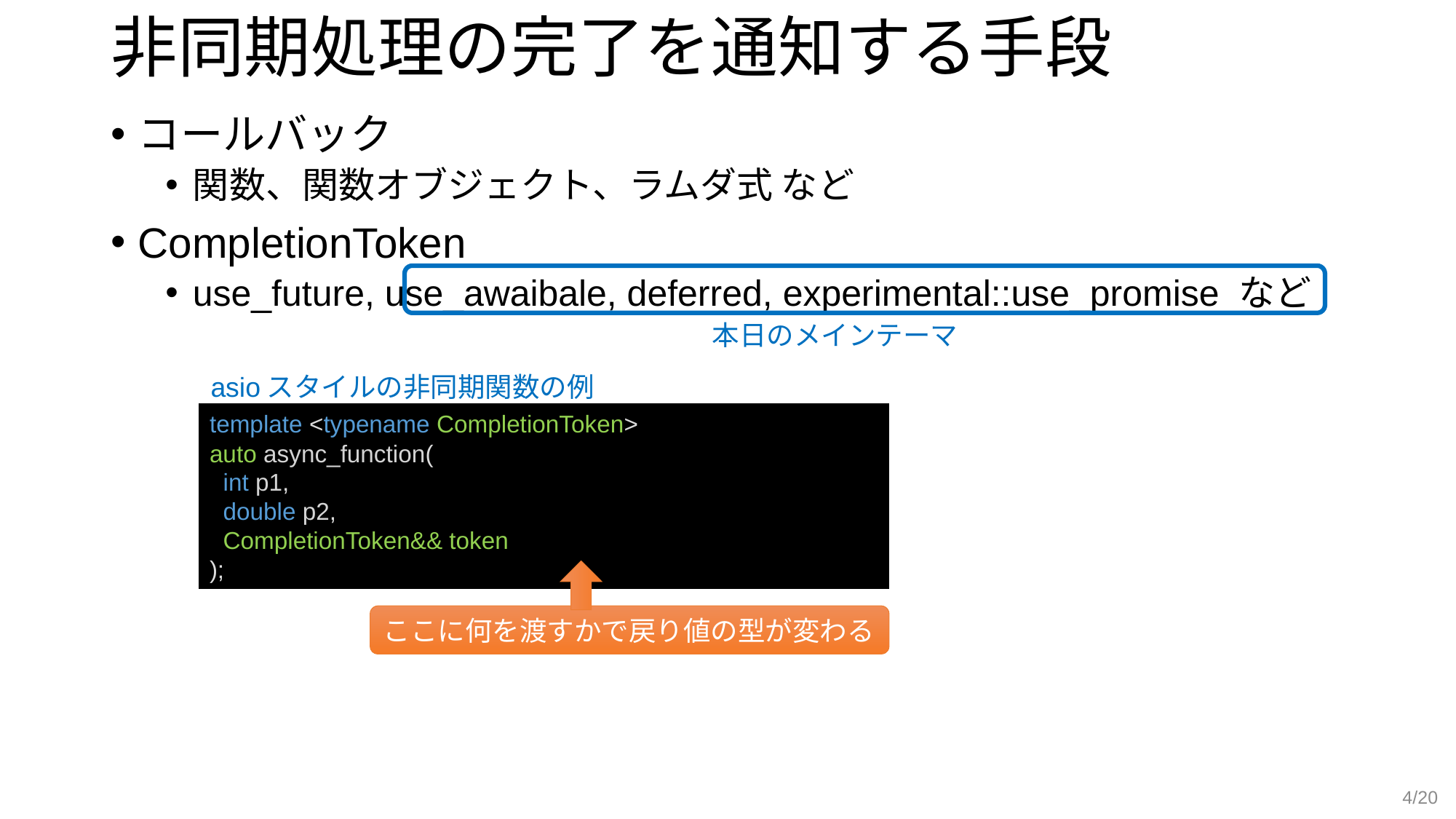

# 非同期処理の完了を通知する手段
コールバック
関数、関数オブジェクト、ラムダ式 など
CompletionToken
use_future, use_awaibale, deferred, experimental::use_promise など

本日のメインテーマ
asioスタイルの非同期関数の例
template <typename CompletionToken>
auto async_function(
  int p1,
  double p2,
  CompletionToken&& token
);

ここに何を渡すかで戻り値の型が変わる
4/20